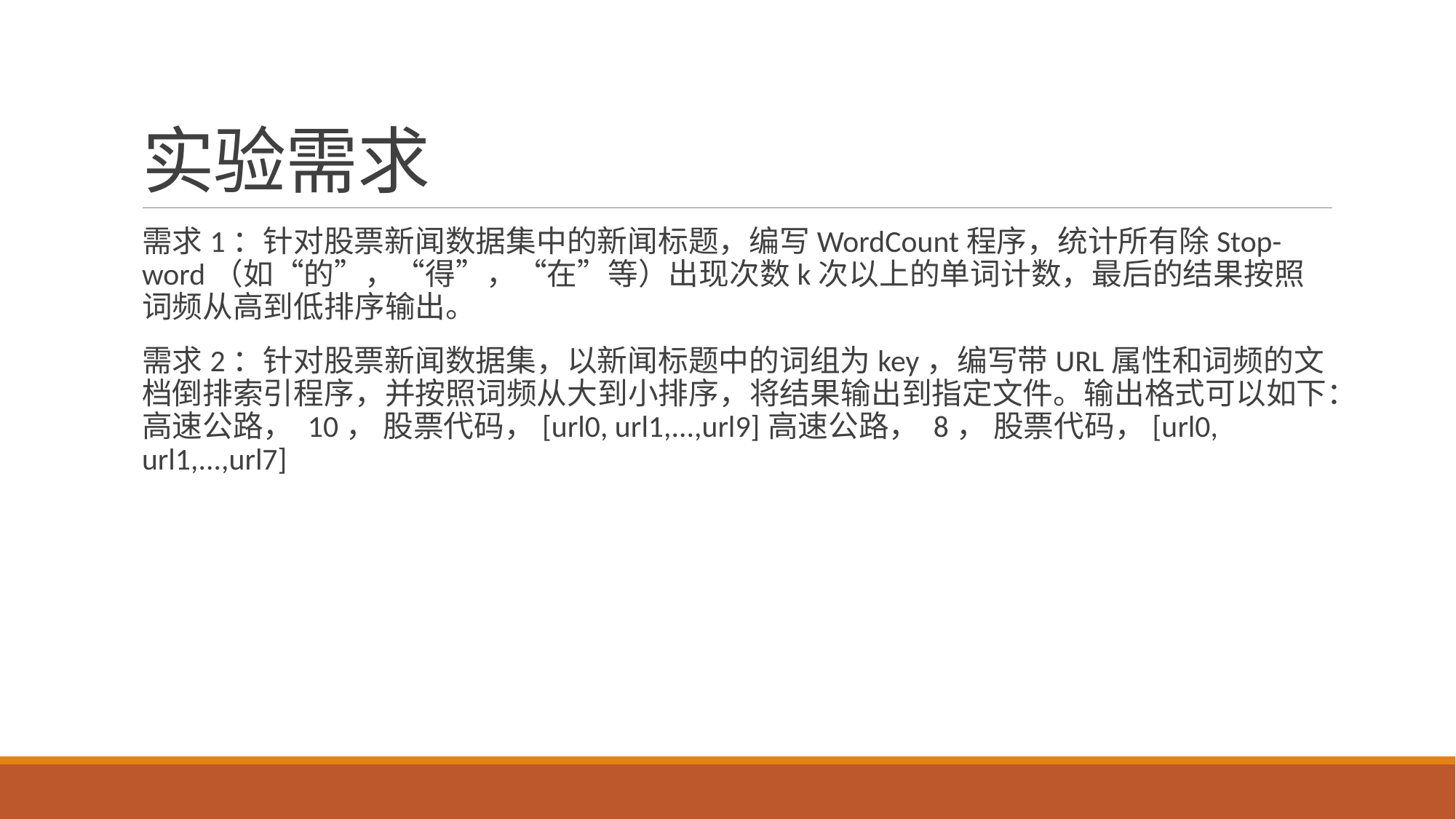

# 实验需求
需求1：针对股票新闻数据集中的新闻标题，编写WordCount程序，统计所有除Stop-word（如“的”，“得”，“在”等）出现次数k次以上的单词计数，最后的结果按照词频从高到低排序输出。
需求2：针对股票新闻数据集，以新闻标题中的词组为key，编写带URL属性和词频的文档倒排索引程序，并按照词频从大到小排序，将结果输出到指定文件。输出格式可以如下：高速公路， 10， 股票代码，[url0, url1,...,url9]高速公路， 8， 股票代码，[url0, url1,...,url7]